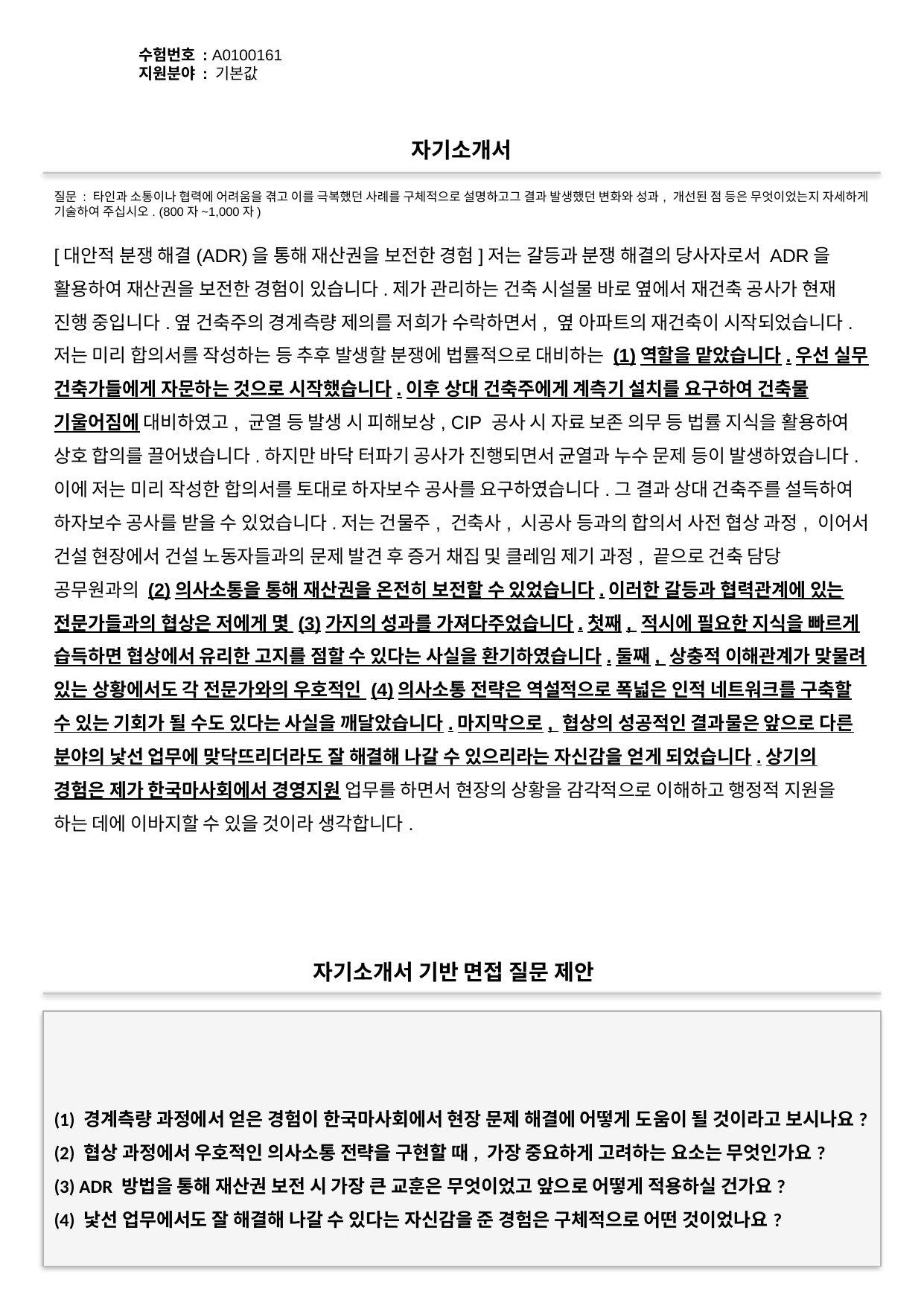

수험번호 : A0100161
지원분야 : 기본값
#

자기소개서

질문 : 타인과 소통이나 협력에 어려움을 겪고 이를 극복했던 사례를 구체적으로 설명하고그 결과 발생했던 변화와 성과, 개선된 점 등은 무엇이었는지 자세하게 기술하여 주십시오. (800자~1,000자)

[대안적 분쟁 해결(ADR)을 통해 재산권을 보전한 경험]저는 갈등과 분쟁 해결의 당사자로서 ADR을 활용하여 재산권을 보전한 경험이 있습니다.제가 관리하는 건축 시설물 바로 옆에서 재건축 공사가 현재 진행 중입니다.옆 건축주의 경계측량 제의를 저희가 수락하면서, 옆 아파트의 재건축이 시작되었습니다.저는 미리 합의서를 작성하는 등 추후 발생할 분쟁에 법률적으로 대비하는 (1)역할을 맡았습니다.우선 실무 건축가들에게 자문하는 것으로 시작했습니다.이후 상대 건축주에게 계측기 설치를 요구하여 건축물 기울어짐에 대비하였고, 균열 등 발생 시 피해보상, CIP 공사 시 자료 보존 의무 등 법률 지식을 활용하여 상호 합의를 끌어냈습니다.하지만 바닥 터파기 공사가 진행되면서 균열과 누수 문제 등이 발생하였습니다.이에 저는 미리 작성한 합의서를 토대로 하자보수 공사를 요구하였습니다.그 결과 상대 건축주를 설득하여 하자보수 공사를 받을 수 있었습니다.저는 건물주, 건축사, 시공사 등과의 합의서 사전 협상 과정, 이어서 건설 현장에서 건설 노동자들과의 문제 발견 후 증거 채집 및 클레임 제기 과정, 끝으로 건축 담당 공무원과의 (2)의사소통을 통해 재산권을 온전히 보전할 수 있었습니다.이러한 갈등과 협력관계에 있는 전문가들과의 협상은 저에게 몇 (3)가지의 성과를 가져다주었습니다.첫째, 적시에 필요한 지식을 빠르게 습득하면 협상에서 유리한 고지를 점할 수 있다는 사실을 환기하였습니다.둘째, 상충적 이해관계가 맞물려 있는 상황에서도 각 전문가와의 우호적인 (4)의사소통 전략은 역설적으로 폭넓은 인적 네트워크를 구축할 수 있는 기회가 될 수도 있다는 사실을 깨달았습니다.마지막으로, 협상의 성공적인 결과물은 앞으로 다른 분야의 낯선 업무에 맞닥뜨리더라도 잘 해결해 나갈 수 있으리라는 자신감을 얻게 되었습니다.상기의 경험은 제가 한국마사회에서 경영지원 업무를 하면서 현장의 상황을 감각적으로 이해하고 행정적 지원을 하는 데에 이바지할 수 있을 것이라 생각합니다.

자기소개서 기반 면접 질문 제안

(1) 경계측량 과정에서 얻은 경험이 한국마사회에서 현장 문제 해결에 어떻게 도움이 될 것이라고 보시나요?
(2) 협상 과정에서 우호적인 의사소통 전략을 구현할 때, 가장 중요하게 고려하는 요소는 무엇인가요?
(3) ADR 방법을 통해 재산권 보전 시 가장 큰 교훈은 무엇이었고 앞으로 어떻게 적용하실 건가요?
(4) 낯선 업무에서도 잘 해결해 나갈 수 있다는 자신감을 준 경험은 구체적으로 어떤 것이었나요?